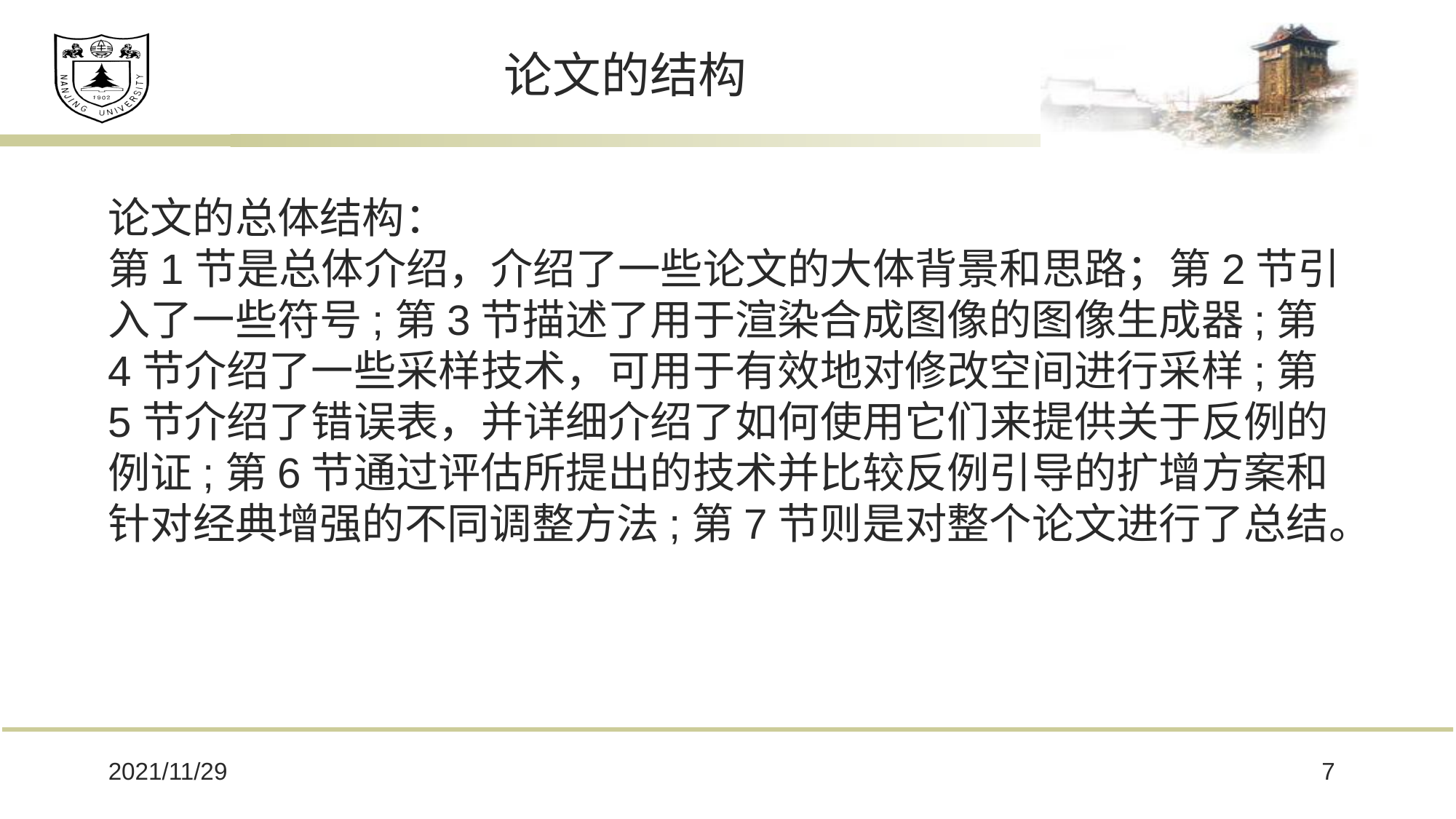

# 论文的结构

论文的总体结构：
第1节是总体介绍，介绍了一些论文的大体背景和思路；第2节引入了一些符号;第3节描述了用于渲染合成图像的图像生成器;第4节介绍了一些采样技术，可用于有效地对修改空间进行采样;第5节介绍了错误表，并详细介绍了如何使用它们来提供关于反例的例证;第6节通过评估所提出的技术并比较反例引导的扩增方案和针对经典增强的不同调整方法;第7节则是对整个论文进行了总结。
2021/11/29
7